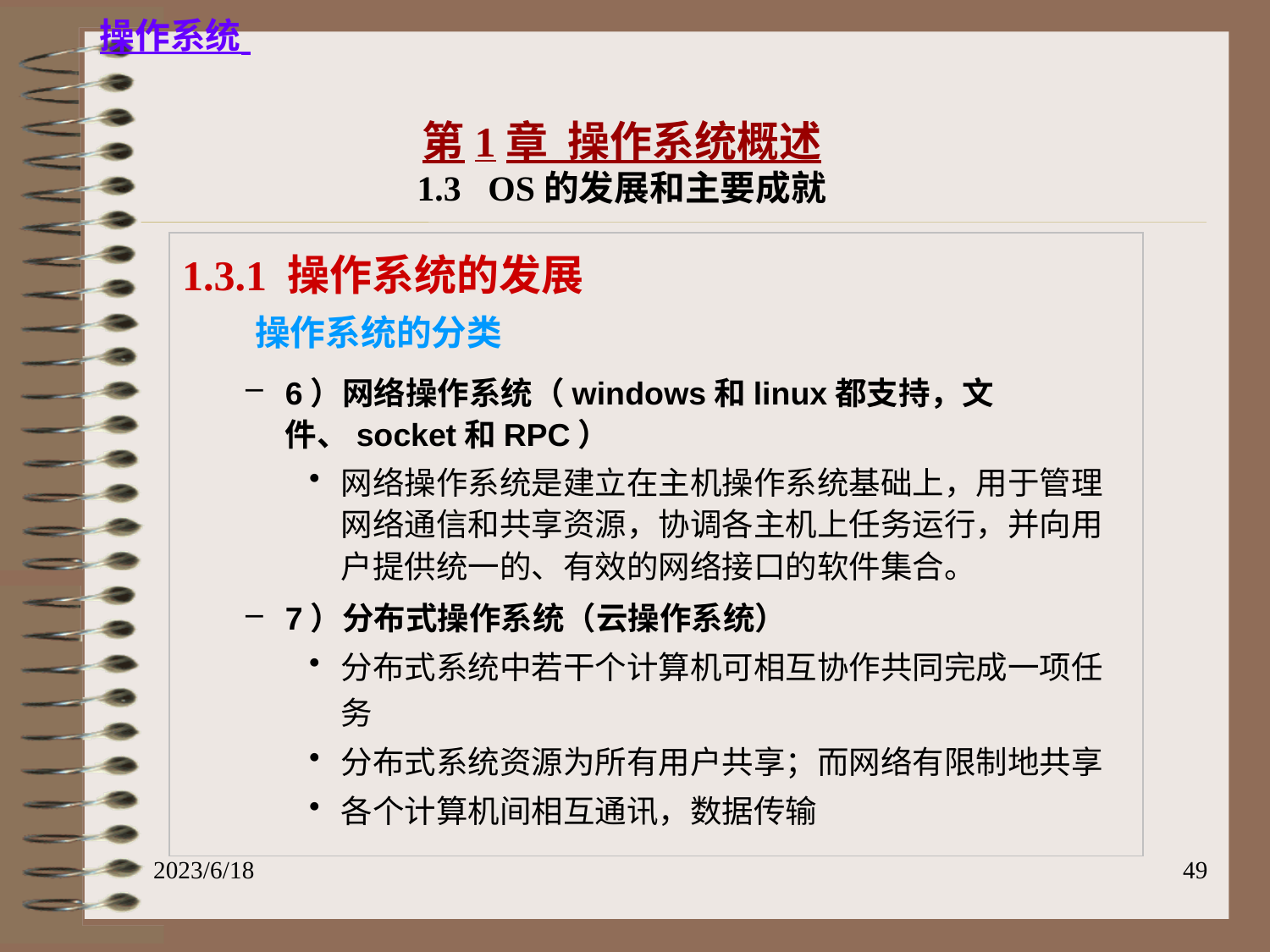

第1章  操作系统概述
1.3   OS的发展和主要成就
1.3.1 操作系统的发展
        操作系统的分类
6）网络操作系统（windows和linux都支持，文件、socket和RPC）
网络操作系统是建立在主机操作系统基础上，用于管理网络通信和共享资源，协调各主机上任务运行，并向用户提供统一的、有效的网络接口的软件集合。
7）分布式操作系统（云操作系统）
分布式系统中若干个计算机可相互协作共同完成一项任务
分布式系统资源为所有用户共享；而网络有限制地共享
各个计算机间相互通讯，数据传输

2023/6/18
49